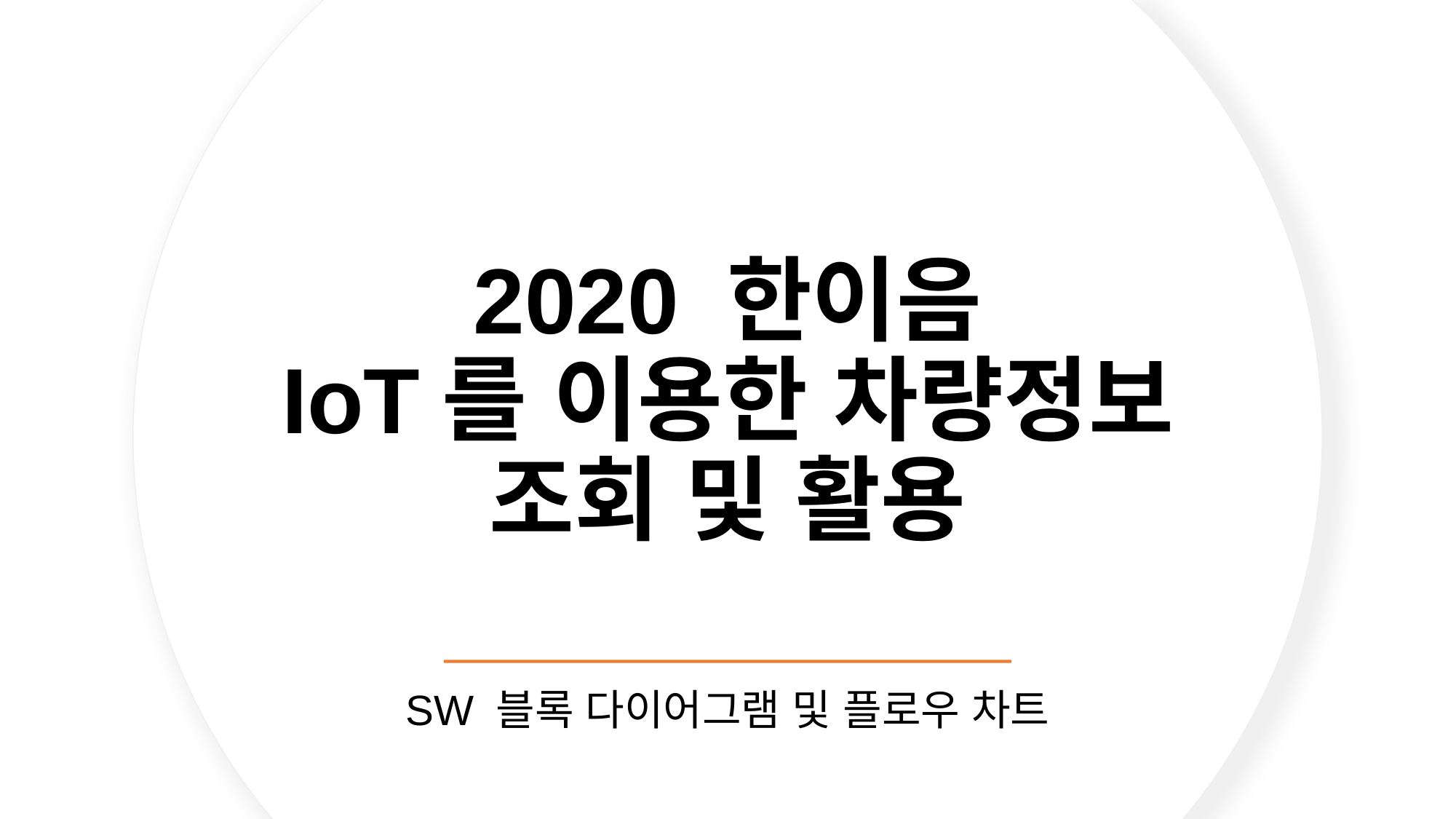

# 2020 한이음 IoT를 이용한 차량정보 조회 및 활용

SW 블록 다이어그램 및 플로우 차트